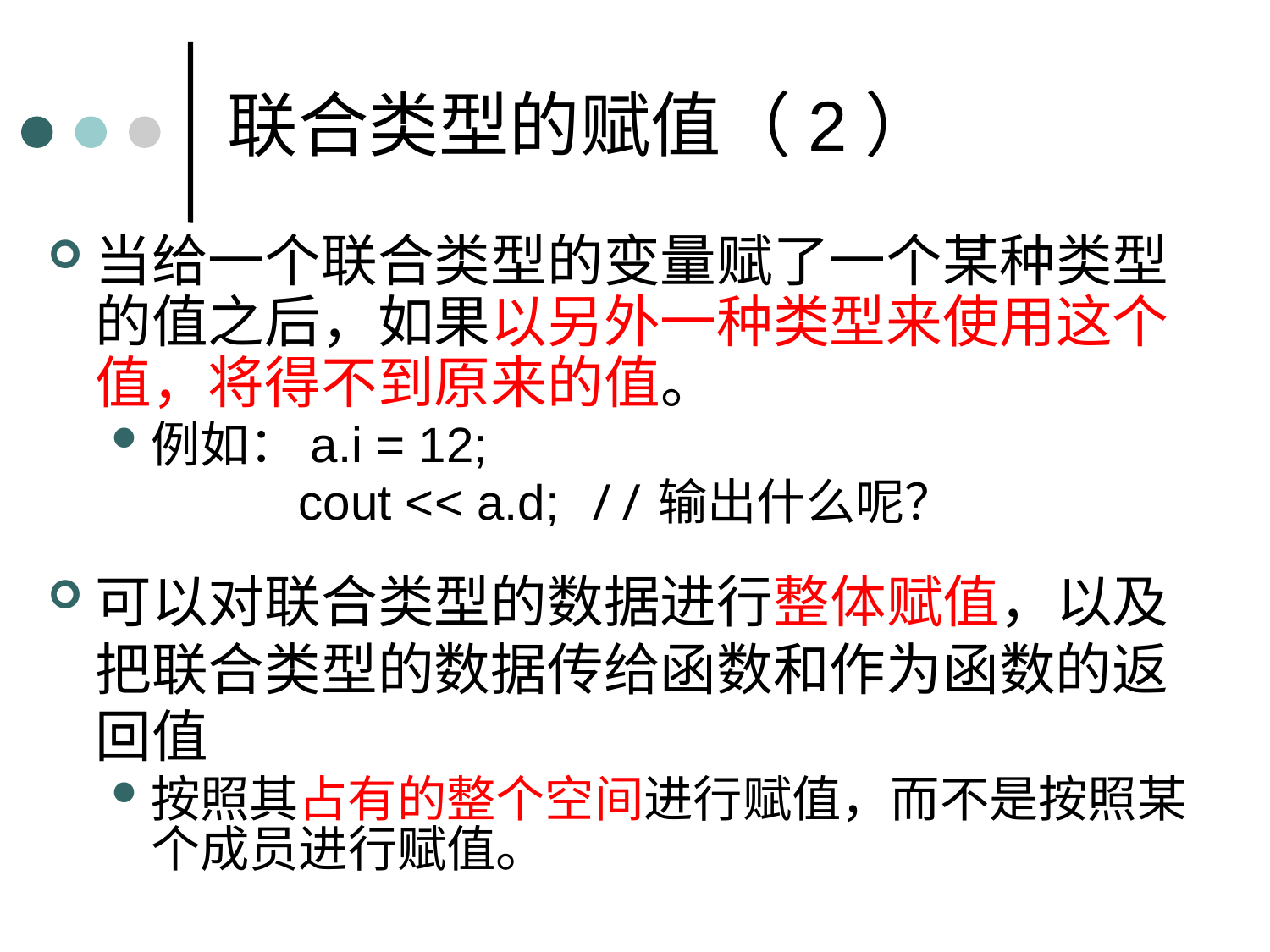

联合类型的赋值（2）
当给一个联合类型的变量赋了一个某种类型的值之后，如果以另外一种类型来使用这个值，将得不到原来的值。
例如：a.i = 12;
         cout << a.d;  //输出什么呢？
可以对联合类型的数据进行整体赋值，以及把联合类型的数据传给函数和作为函数的返回值
按照其占有的整个空间进行赋值，而不是按照某个成员进行赋值。